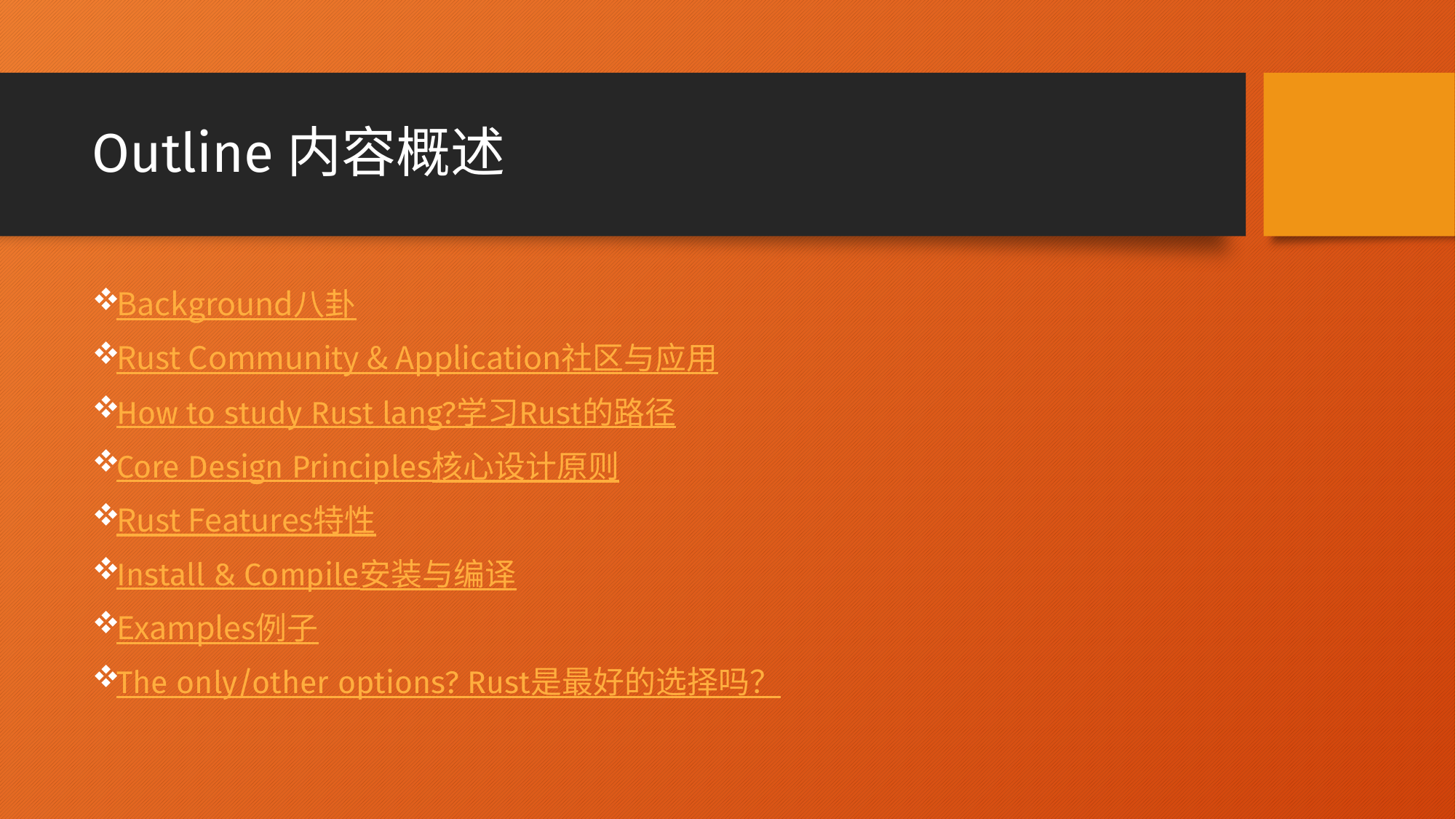

# Outline内容概述
Background八卦
Rust Community & Application社区与应用
How to study Rust lang?学习Rust的路径
Core Design Principles核心设计原则
Rust Features特性
Install & Compile安装与编译
Examples例子
The only/other options? Rust是最好的选择吗？